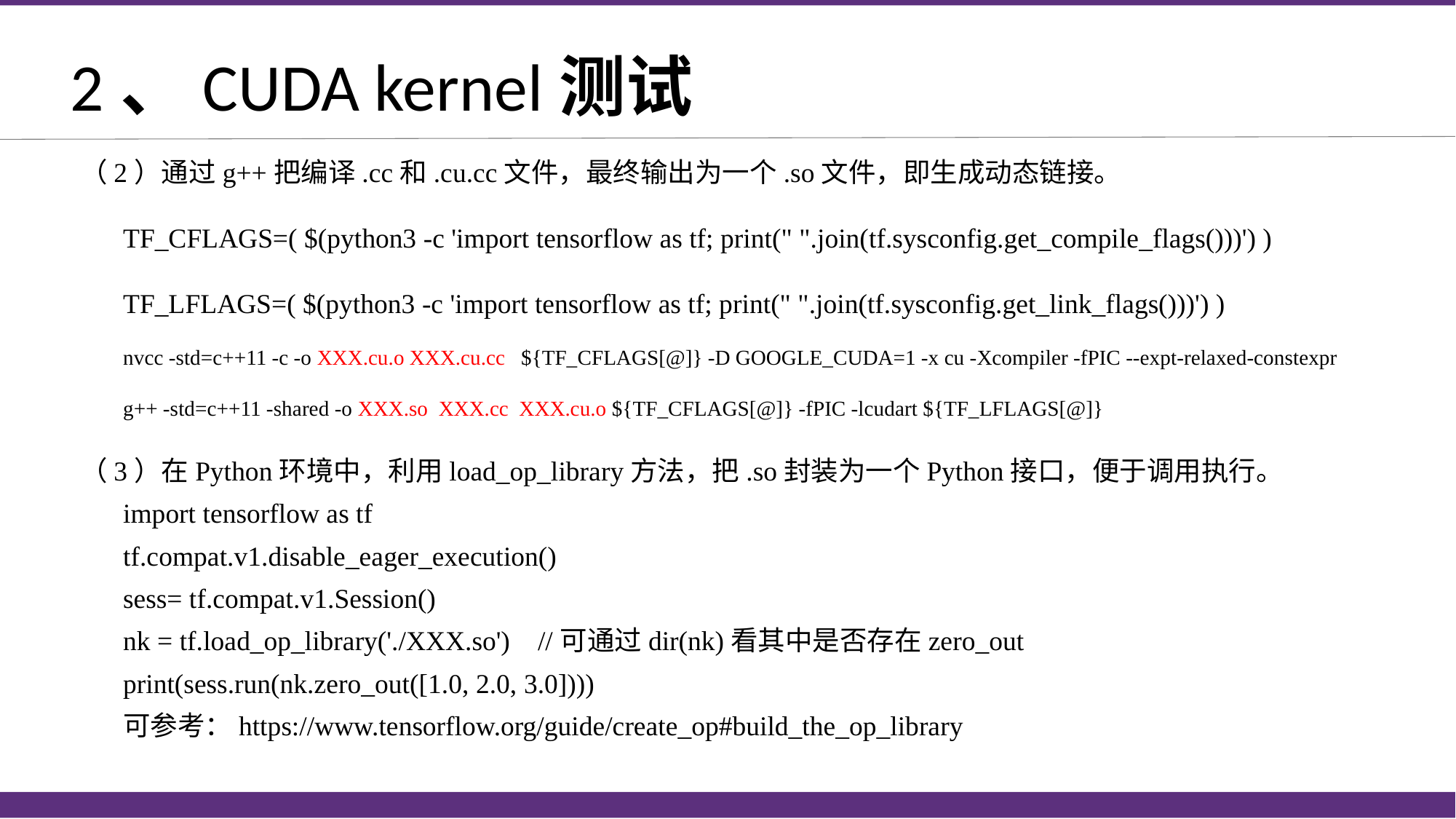

# 2、CUDA kernel测试
（2）通过g++把编译.cc和.cu.cc文件，最终输出为一个.so文件，即生成动态链接。
TF_CFLAGS=( $(python3 -c 'import tensorflow as tf; print(" ".join(tf.sysconfig.get_compile_flags()))') )
TF_LFLAGS=( $(python3 -c 'import tensorflow as tf; print(" ".join(tf.sysconfig.get_link_flags()))') )
nvcc -std=c++11 -c -o XXX.cu.o XXX.cu.cc   ${TF_CFLAGS[@]} -D GOOGLE_CUDA=1 -x cu -Xcompiler -fPIC --expt-relaxed-constexpr
g++ -std=c++11 -shared -o XXX.so  XXX.cc  XXX.cu.o ${TF_CFLAGS[@]} -fPIC -lcudart ${TF_LFLAGS[@]}
（3）在Python环境中，利用load_op_library方法，把.so封装为一个Python接口，便于调用执行。
import tensorflow as tf
tf.compat.v1.disable_eager_execution()
sess= tf.compat.v1.Session()
nk = tf.load_op_library('./XXX.so')    //可通过dir(nk)看其中是否存在zero_out
print(sess.run(nk.zero_out([1.0, 2.0, 3.0])))
可参考：https://www.tensorflow.org/guide/create_op#build_the_op_library

5